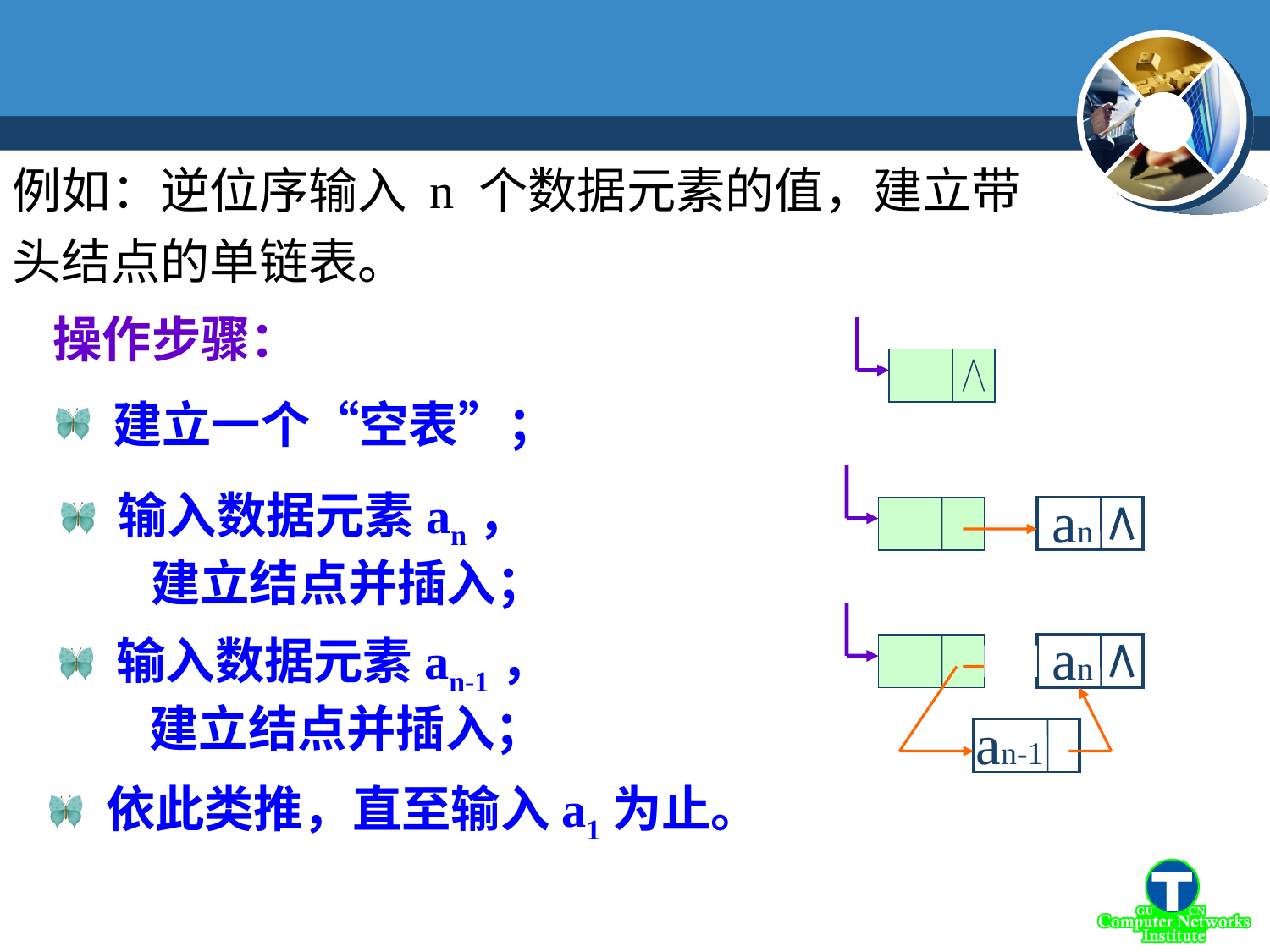

例如：逆位序输入 n 个数据元素的值，建立带
头结点的单链表。
操作步骤：

 建立一个“空表”；

 输入数据元素an，
       建立结点并插入；
an

an
 输入数据元素an-1，
       建立结点并插入；

an-1

 依此类推，直至输入a1为止。